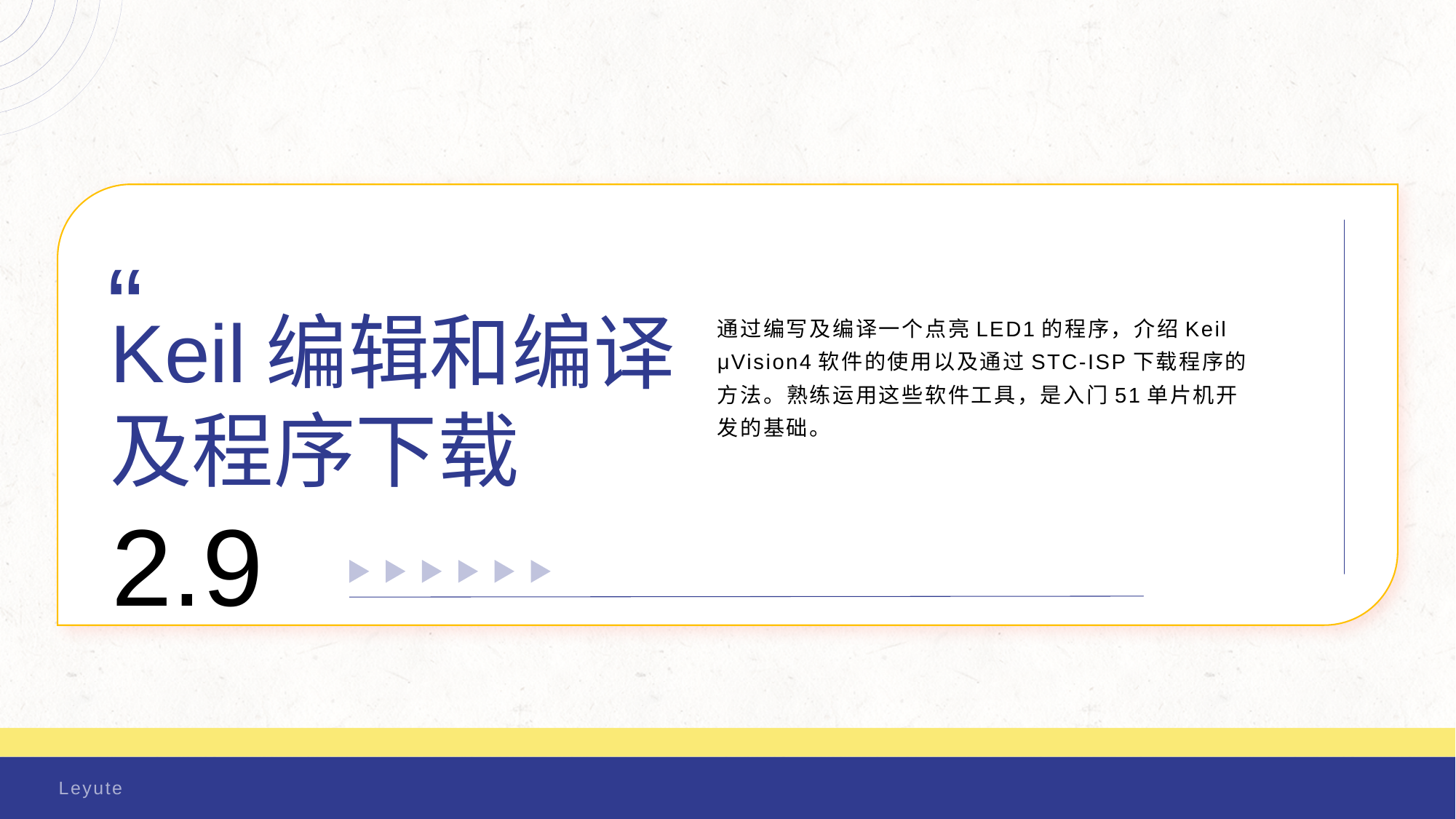

“
Keil编辑和编译
及程序下载
2.9

通过编写及编译一个点亮LED1的程序，介绍Keil μVision4软件的使用以及通过STC-ISP下载程序的方法。熟练运用这些软件工具，是入门51单片机开发的基础。